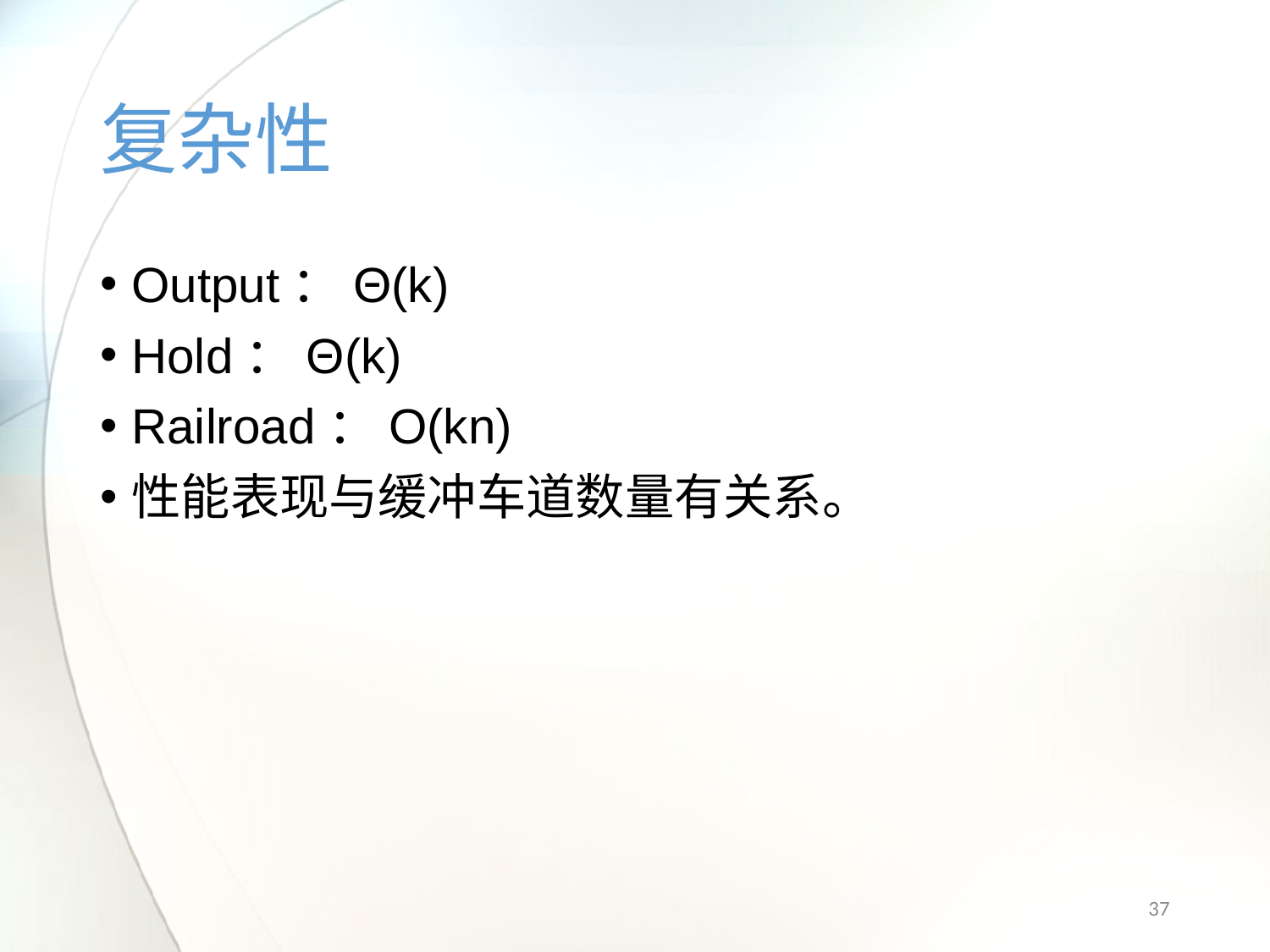

# 复杂性
Output：Θ(k)
Hold：Θ(k)
Railroad：Ο(kn)
性能表现与缓冲车道数量有关系。
37